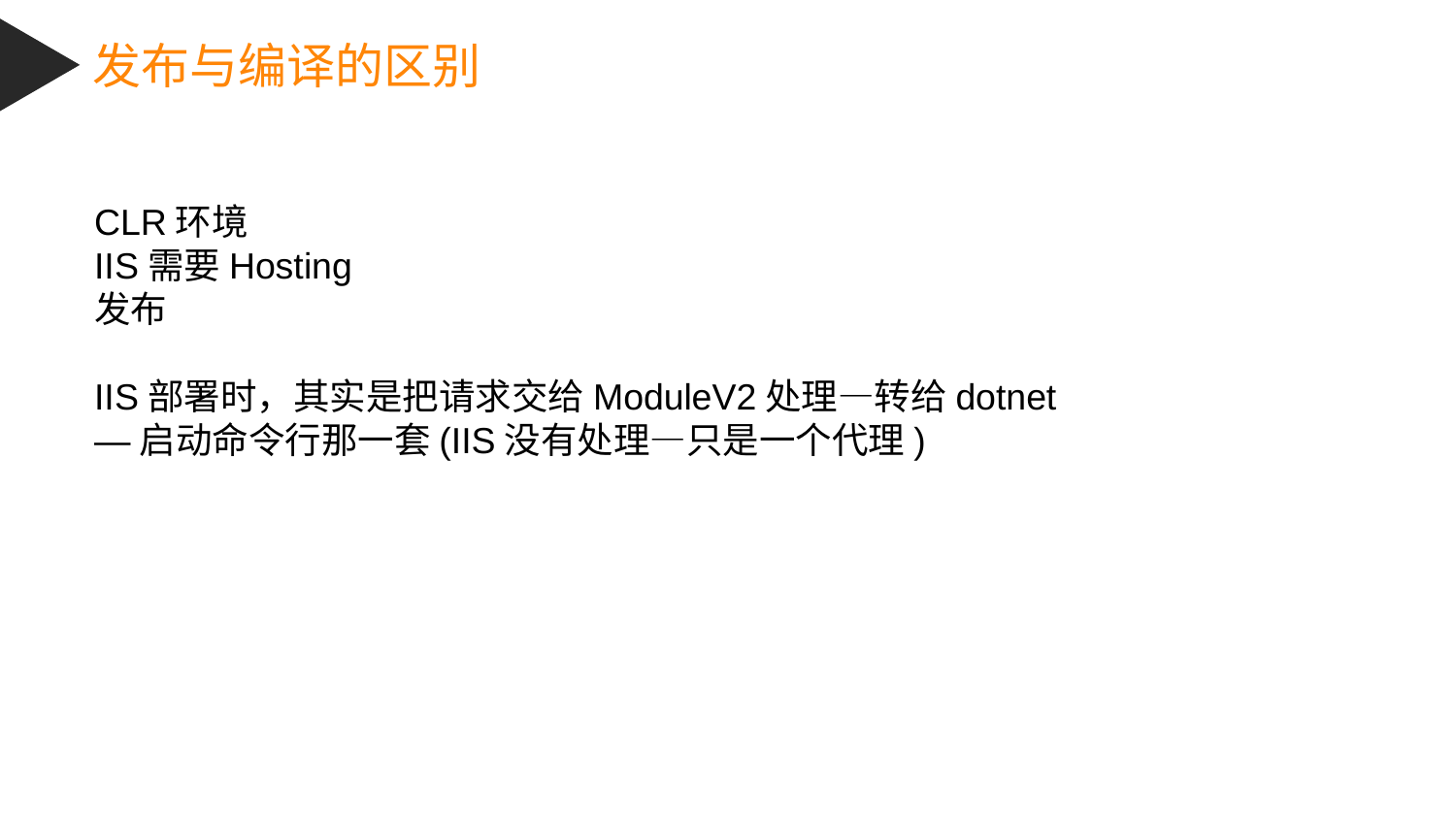

发布与编译的区别
CLR环境
IIS需要Hosting
发布

IIS部署时，其实是把请求交给ModuleV2处理—转给dotnet—启动命令行那一套(IIS没有处理—只是一个代理)